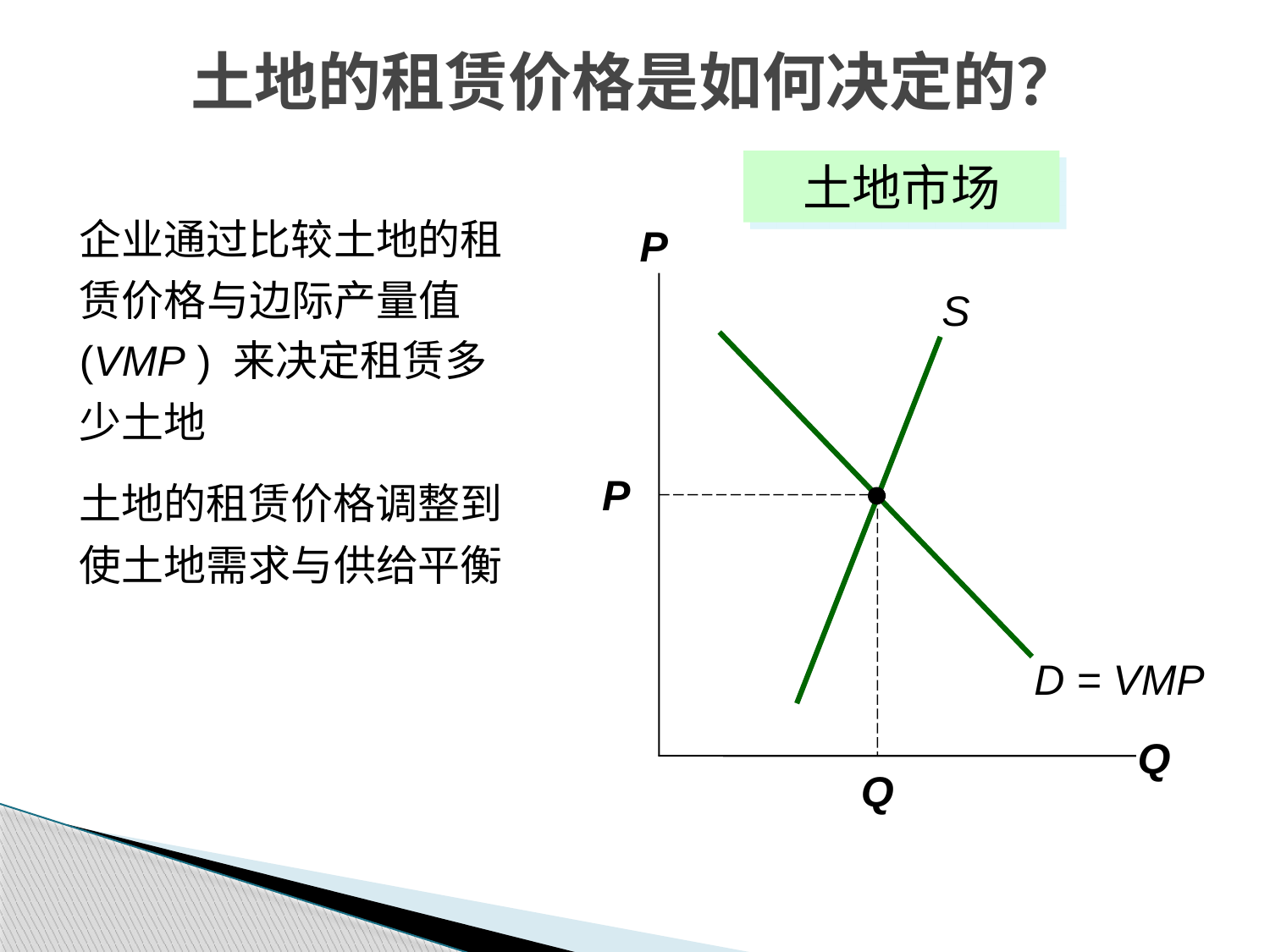

土地的租赁价格是如何决定的？
土地市场
企业通过比较土地的租赁价格与边际产量值(VMP ) 来决定租赁多少土地
土地的租赁价格调整到使土地需求与供给平衡
P

Q
S

D = VMP
P

Q